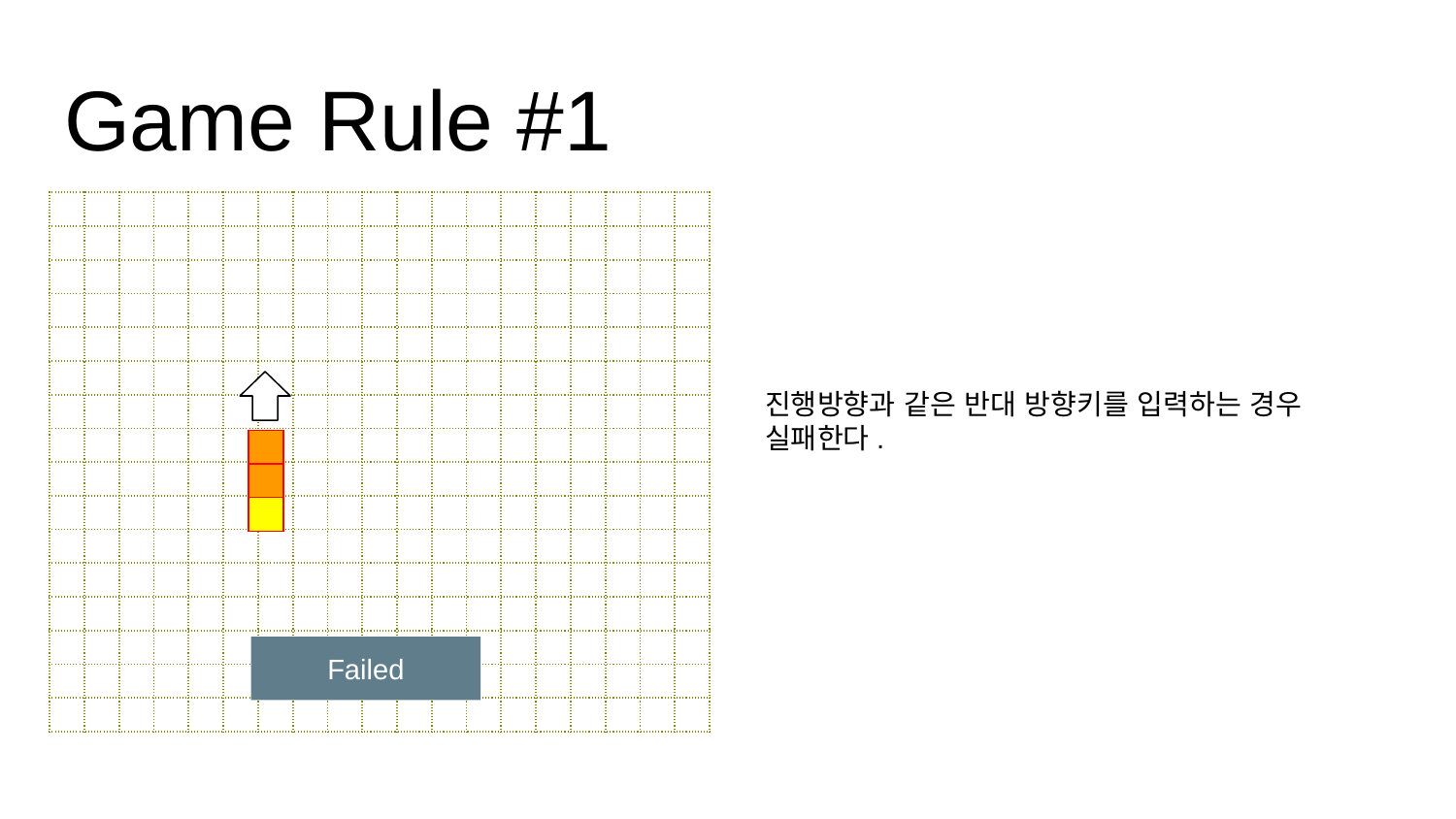

# Game Rule #1
|  |  |  |  |  |  |  |  |  |  |  |  |  |  |  |  |  |  |  |
| --- | --- | --- | --- | --- | --- | --- | --- | --- | --- | --- | --- | --- | --- | --- | --- | --- | --- | --- |
|  |  |  |  |  |  |  |  |  |  |  |  |  |  |  |  |  |  |  |
|  |  |  |  |  |  |  |  |  |  |  |  |  |  |  |  |  |  |  |
|  |  |  |  |  |  |  |  |  |  |  |  |  |  |  |  |  |  |  |
|  |  |  |  |  |  |  |  |  |  |  |  |  |  |  |  |  |  |  |
|  |  |  |  |  |  |  |  |  |  |  |  |  |  |  |  |  |  |  |
|  |  |  |  |  |  |  |  |  |  |  |  |  |  |  |  |  |  |  |
|  |  |  |  |  |  |  |  |  |  |  |  |  |  |  |  |  |  |  |
|  |  |  |  |  |  |  |  |  |  |  |  |  |  |  |  |  |  |  |
|  |  |  |  |  |  |  |  |  |  |  |  |  |  |  |  |  |  |  |
|  |  |  |  |  |  |  |  |  |  |  |  |  |  |  |  |  |  |  |
|  |  |  |  |  |  |  |  |  |  |  |  |  |  |  |  |  |  |  |
|  |  |  |  |  |  |  |  |  |  |  |  |  |  |  |  |  |  |  |
|  |  |  |  |  |  |  |  |  |  |  |  |  |  |  |  |  |  |  |
|  |  |  |  |  |  |  |  |  |  |  |  |  |  |  |  |  |  |  |
|  |  |  |  |  |  |  |  |  |  |  |  |  |  |  |  |  |  |  |

진행방향과 같은 반대 방향키를 입력하는 경우
실패한다.

|  |
| --- |
|  |
|  |
Failed